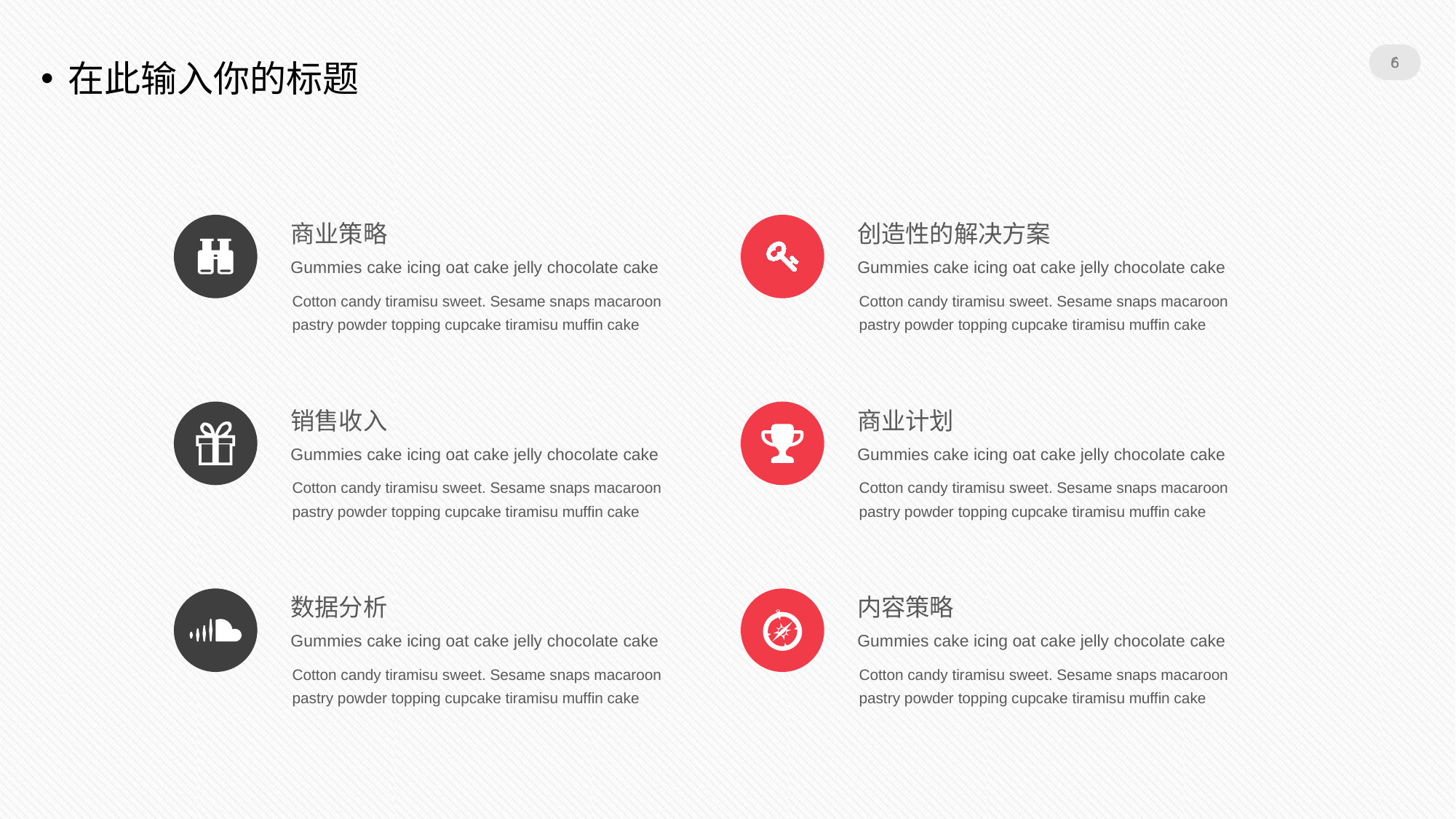

6
6
在此输入你的标题
商业策略
创造性的解决方案

Gummies cake icing oat cake jelly chocolate cake
Gummies cake icing oat cake jelly chocolate cake
Cotton candy tiramisu sweet. Sesame snaps macaroon pastry powder topping cupcake tiramisu muffin cake
Cotton candy tiramisu sweet. Sesame snaps macaroon pastry powder topping cupcake tiramisu muffin cake
销售收入
商业计划

Gummies cake icing oat cake jelly chocolate cake
Gummies cake icing oat cake jelly chocolate cake
Cotton candy tiramisu sweet. Sesame snaps macaroon pastry powder topping cupcake tiramisu muffin cake
Cotton candy tiramisu sweet. Sesame snaps macaroon pastry powder topping cupcake tiramisu muffin cake
数据分析
内容策略

Gummies cake icing oat cake jelly chocolate cake
Gummies cake icing oat cake jelly chocolate cake
Cotton candy tiramisu sweet. Sesame snaps macaroon pastry powder topping cupcake tiramisu muffin cake
Cotton candy tiramisu sweet. Sesame snaps macaroon pastry powder topping cupcake tiramisu muffin cake